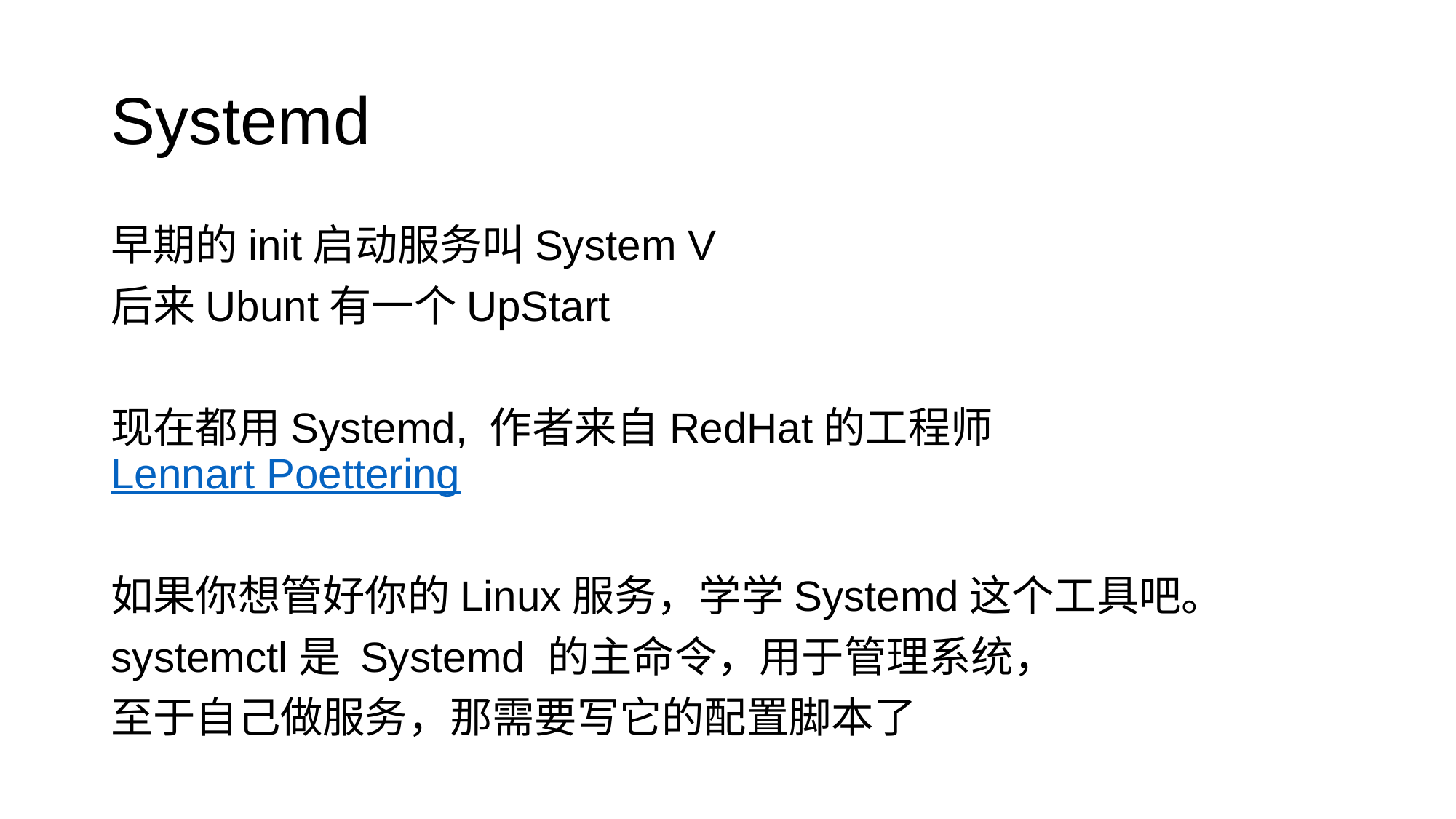

# Systemd
早期的init启动服务叫System V
后来Ubunt有一个UpStart

现在都用Systemd, 作者来自RedHat的工程师Lennart Poettering

如果你想管好你的Linux服务，学学Systemd这个工具吧。
systemctl是 Systemd 的主命令，用于管理系统，
至于自己做服务，那需要写它的配置脚本了